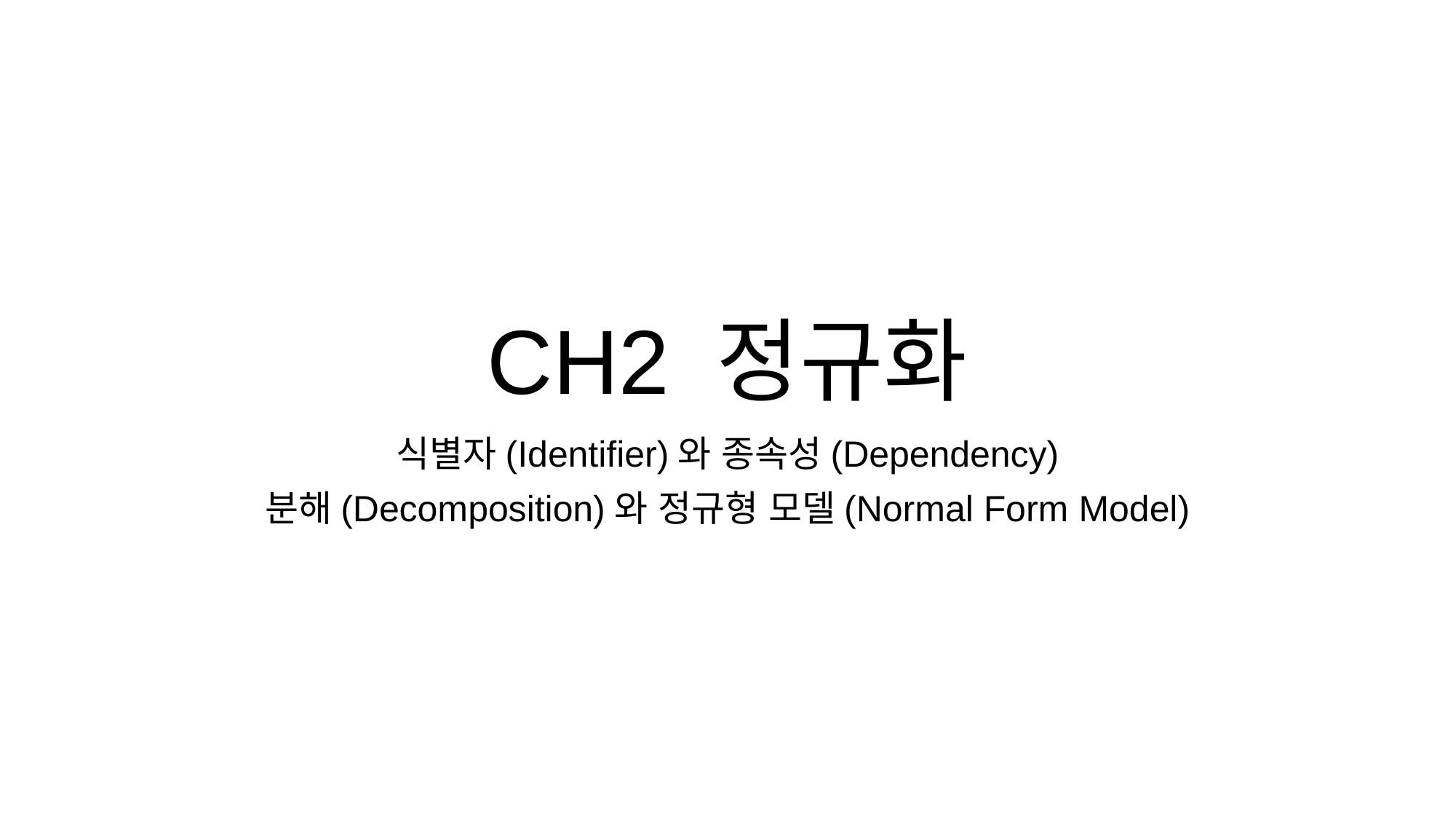

# CH2 정규화
식별자(Identifier)와 종속성(Dependency)
분해(Decomposition)와 정규형 모델(Normal Form Model)